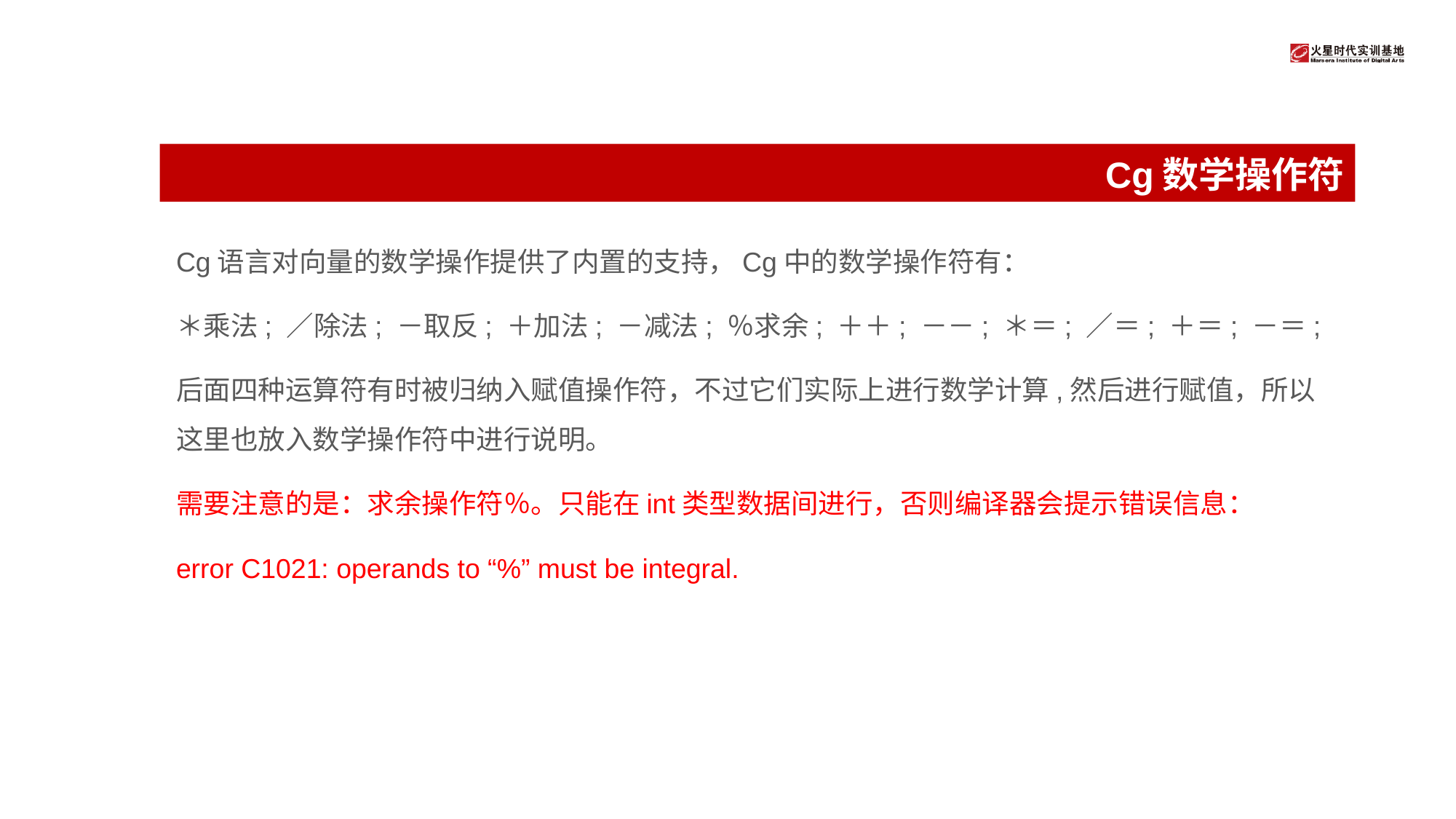

# Cg数学操作符
Cg语言对向量的数学操作提供了内置的支持，Cg中的数学操作符有：
＊乘法; ／除法; －取反; ＋加法; －减法; ％求余; ＋＋; －－; ＊＝; ／＝; ＋＝; －＝;
后面四种运算符有时被归纳入赋值操作符，不过它们实际上进行数学计算,然后进行赋值，所以这里也放入数学操作符中进行说明。
需要注意的是：求余操作符％。只能在int类型数据间进行，否则编译器会提示错误信息：
error C1021: operands to “%” must be integral.